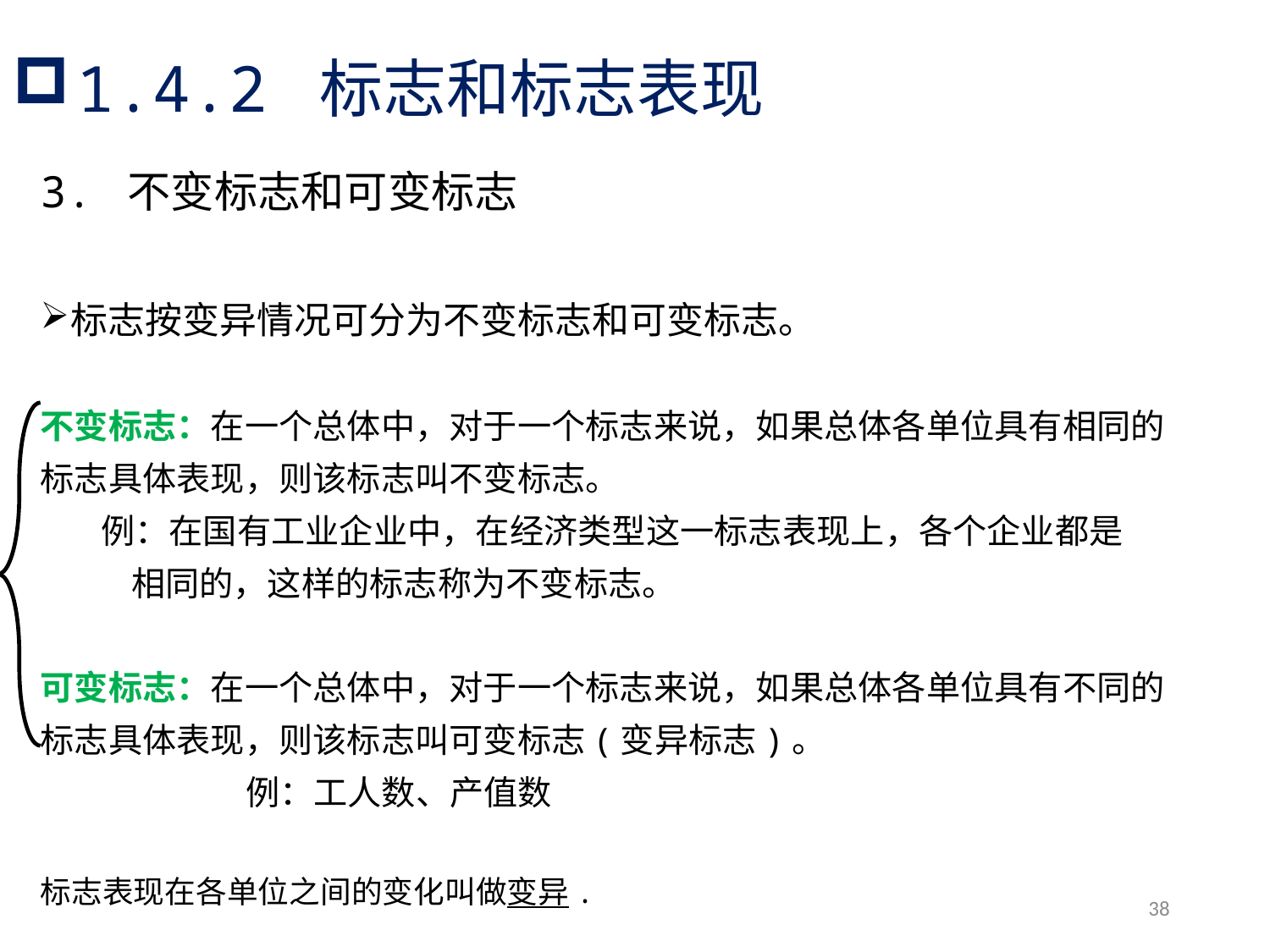

# 1.4.2 标志和标志表现
3. 不变标志和可变标志

标志按变异情况可分为不变标志和可变标志。

不变标志：在一个总体中，对于一个标志来说，如果总体各单位具有相同的
标志具体表现，则该标志叫不变标志。
       例：在国有工业企业中，在经济类型这一标志表现上，各个企业都是
           相同的，这样的标志称为不变标志。

可变标志：在一个总体中，对于一个标志来说，如果总体各单位具有不同的
标志具体表现，则该标志叫可变标志(变异标志)。
                          例：工人数、产值数

标志表现在各单位之间的变化叫做变异.

38